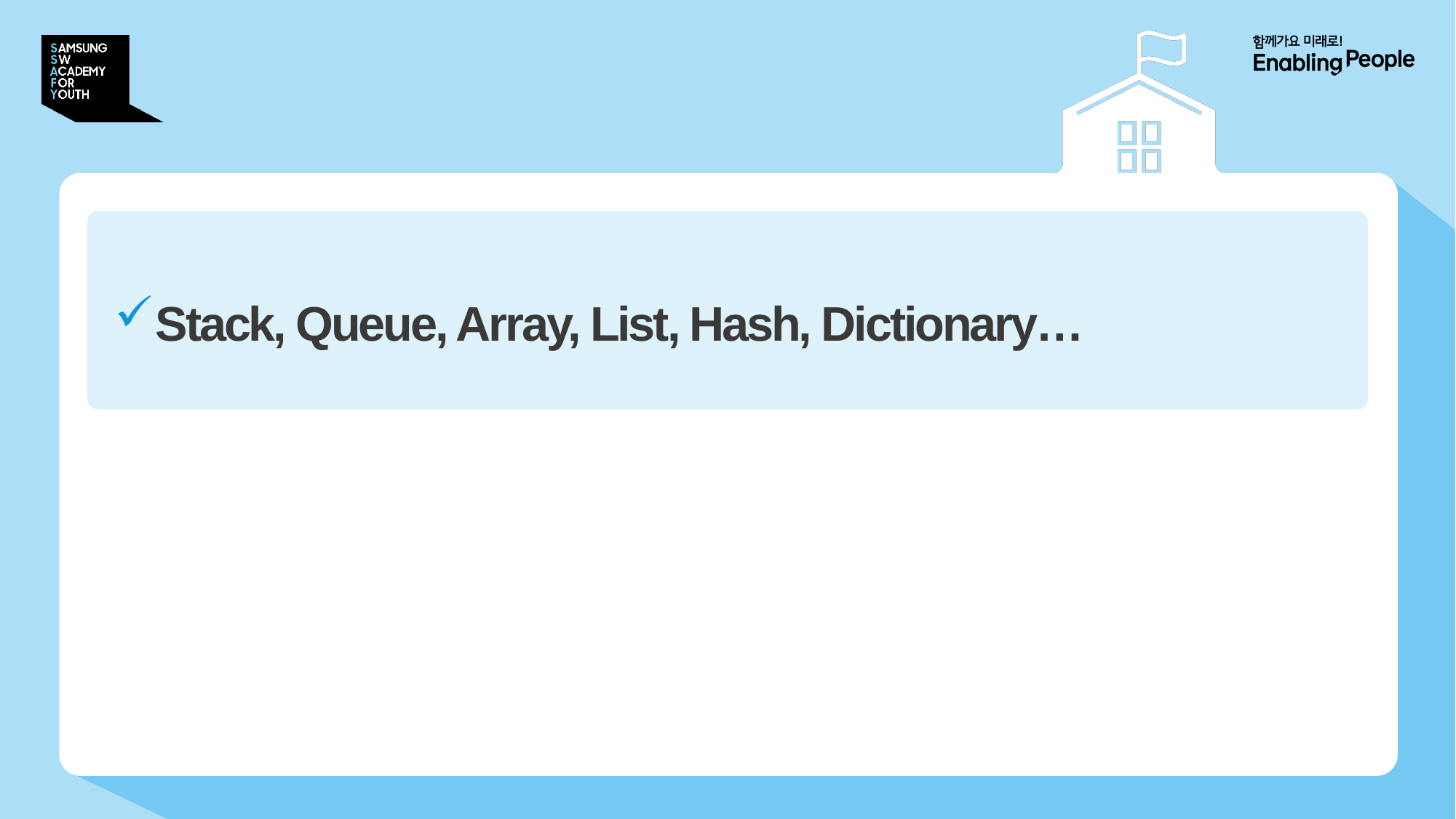

# 컬렉션 이란?

Stack, Queue, Array, List, Hash, Dictionary…